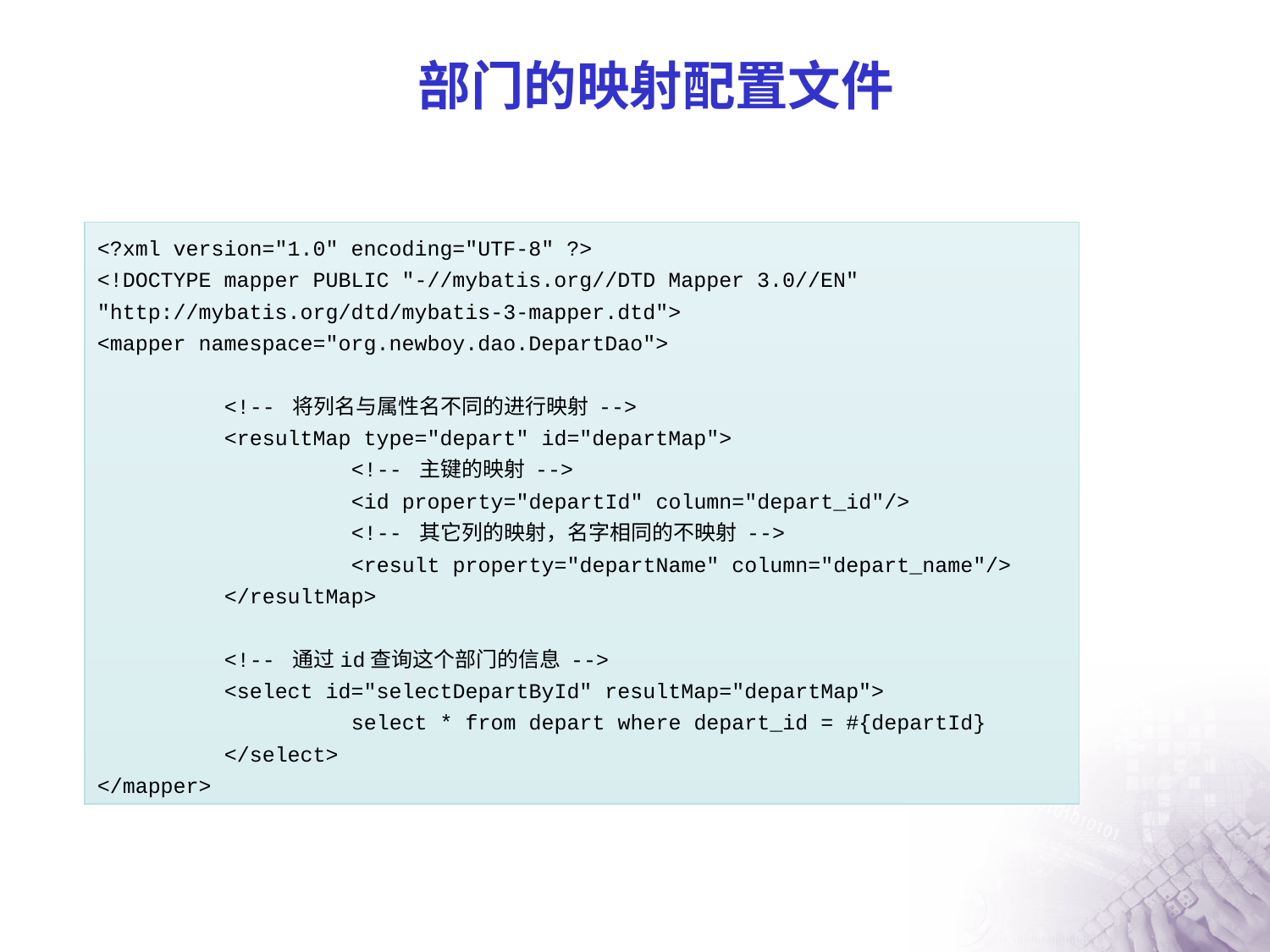

# 部门的映射配置文件
<?xml version="1.0" encoding="UTF-8" ?>
<!DOCTYPE mapper PUBLIC "-//mybatis.org//DTD Mapper 3.0//EN"
"http://mybatis.org/dtd/mybatis-3-mapper.dtd">
<mapper namespace="org.newboy.dao.DepartDao">

	<!-- 将列名与属性名不同的进行映射 -->
	<resultMap type="depart" id="departMap">
		<!-- 主键的映射 -->
		<id property="departId" column="depart_id"/>
		<!-- 其它列的映射，名字相同的不映射 -->
		<result property="departName" column="depart_name"/>
	</resultMap>

	<!-- 通过id查询这个部门的信息 -->
	<select id="selectDepartById" resultMap="departMap">
		select * from depart where depart_id = #{departId}
	</select>
</mapper>